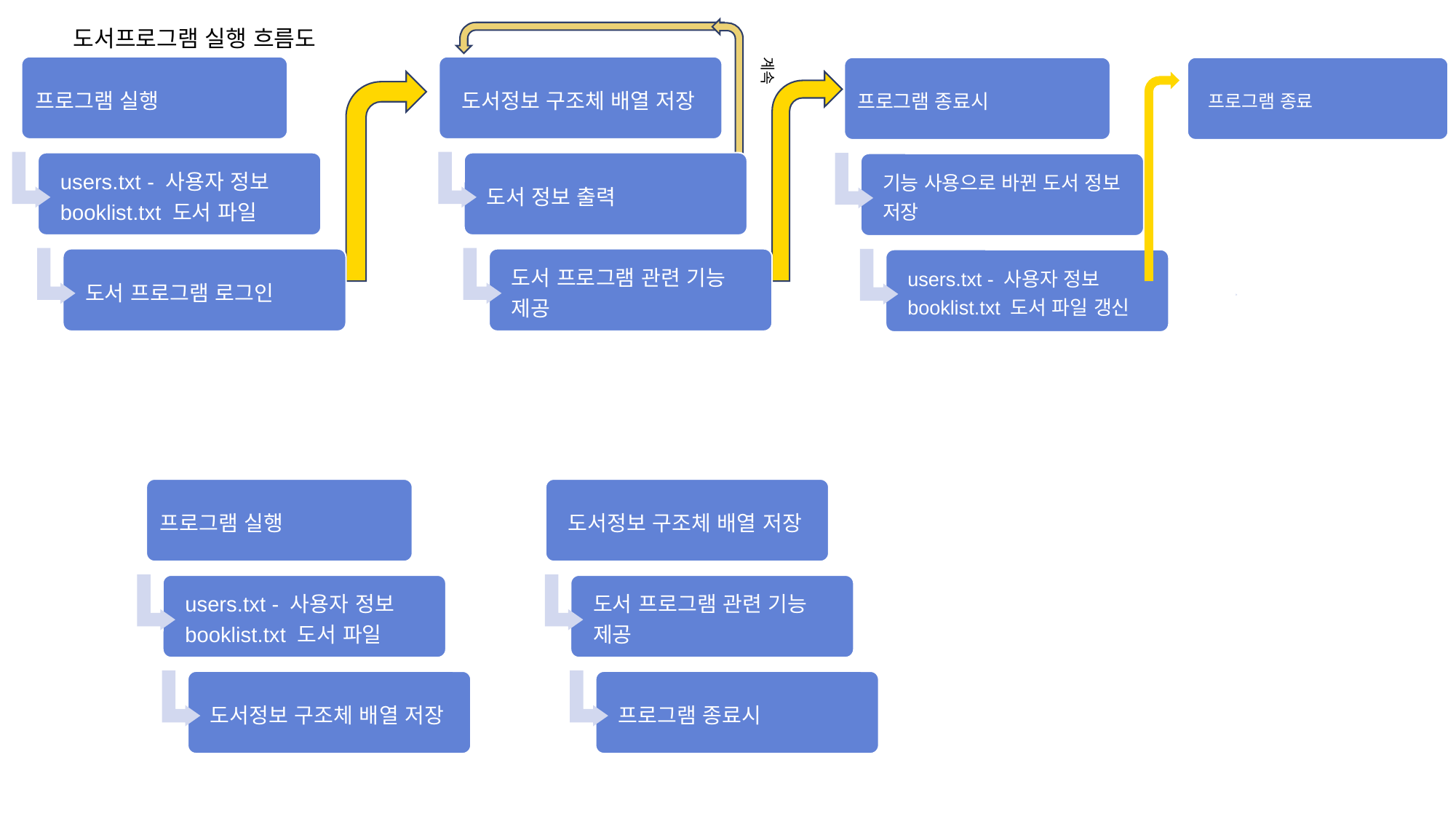

도서프로그램 실행 흐름도

계속
프로그램 실행
users.txt - 사용자 정보 booklist.txt 도서 파일
도서 프로그램 로그인
도서정보 구조체 배열 저장
도서 정보 출력
도서 프로그램 관련 기능 제공
프로그램 종료시
기능 사용으로 바뀐 도서 정보 저장
users.txt - 사용자 정보 booklist.txt 도서 파일 갱신
기능 사용으로 바뀐 도서 정보 저장
users.txt - 사용자 정보 booklist.txt 도서 파일 갱신
프로그램 종료

프로그램 실행
users.txt - 사용자 정보 booklist.txt 도서 파일
도서정보 구조체 배열 저장
도서정보 구조체 배열 저장
도서 프로그램 관련 기능 제공
프로그램 종료시